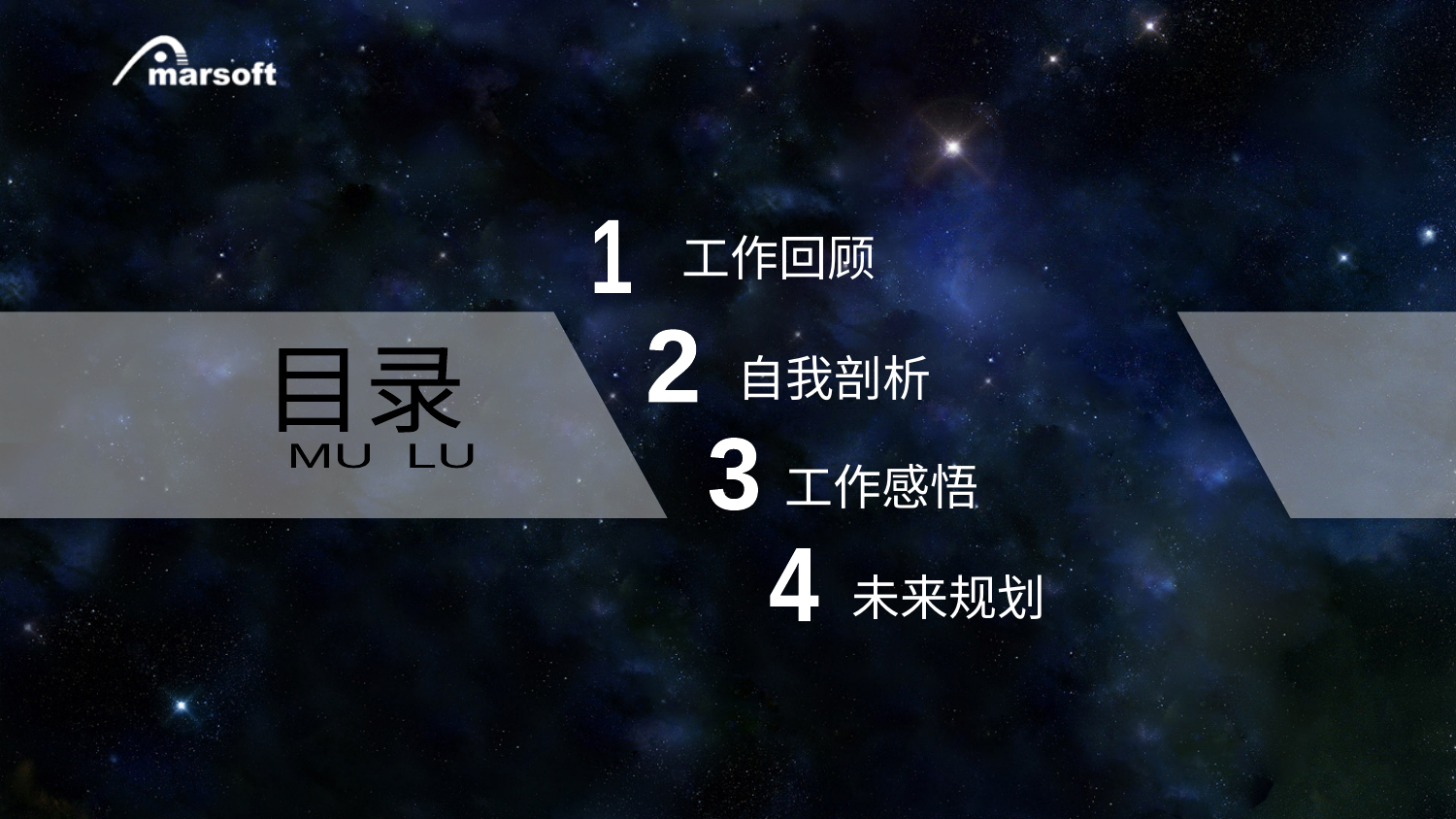

工作回顾
1

2
自我剖析
目录
工作感悟
3
MU  LU
未来规划
4